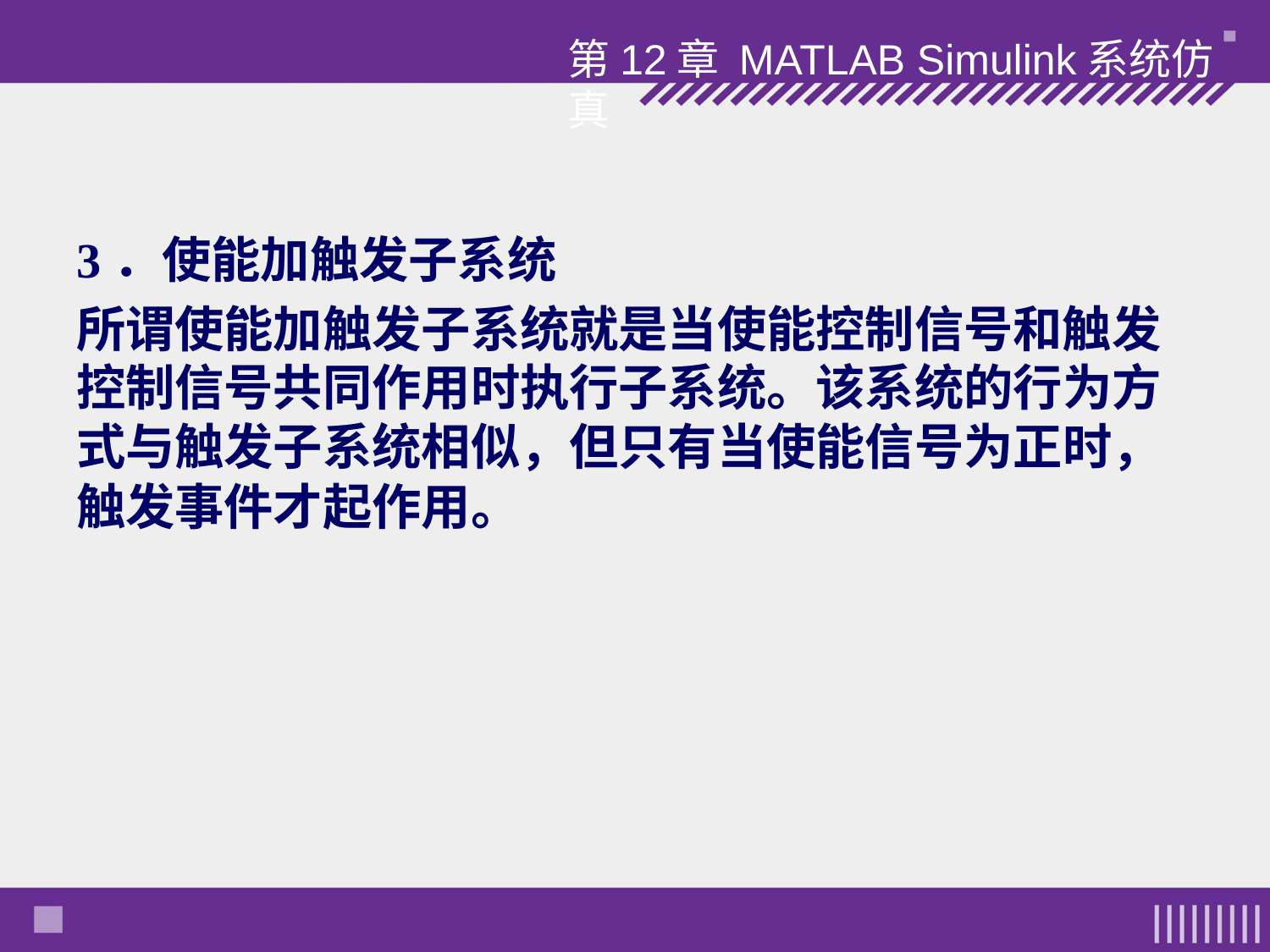

第12章 MATLAB Simulink系统仿真
3．使能加触发子系统
所谓使能加触发子系统就是当使能控制信号和触发控制信号共同作用时执行子系统。该系统的行为方式与触发子系统相似，但只有当使能信号为正时，触发事件才起作用。